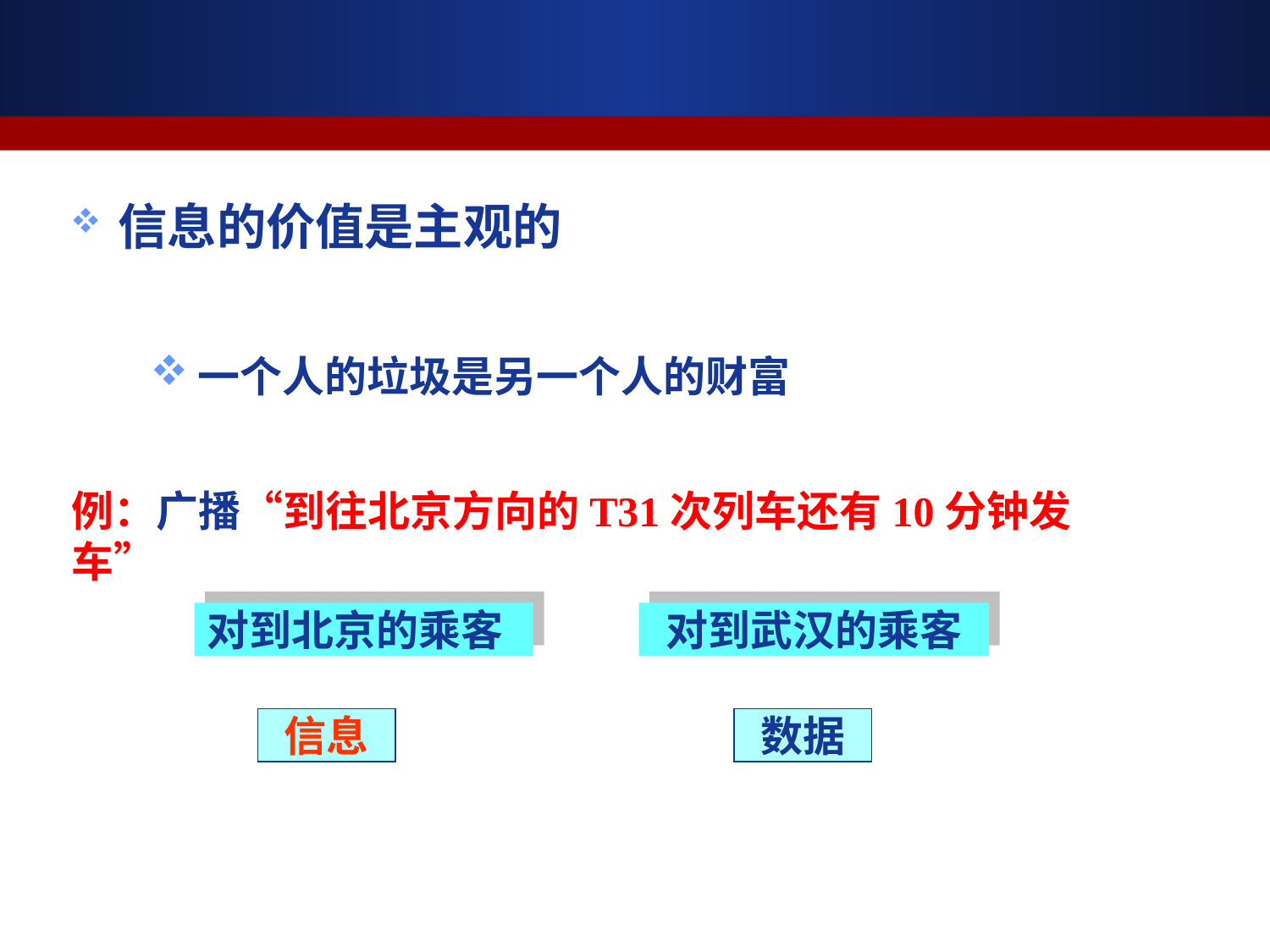

信息的价值是主观的
一个人的垃圾是另一个人的财富
例：广播“到往北京方向的T31次列车还有10分钟发车”
对到北京的乘客
对到武汉的乘客
信息
数据